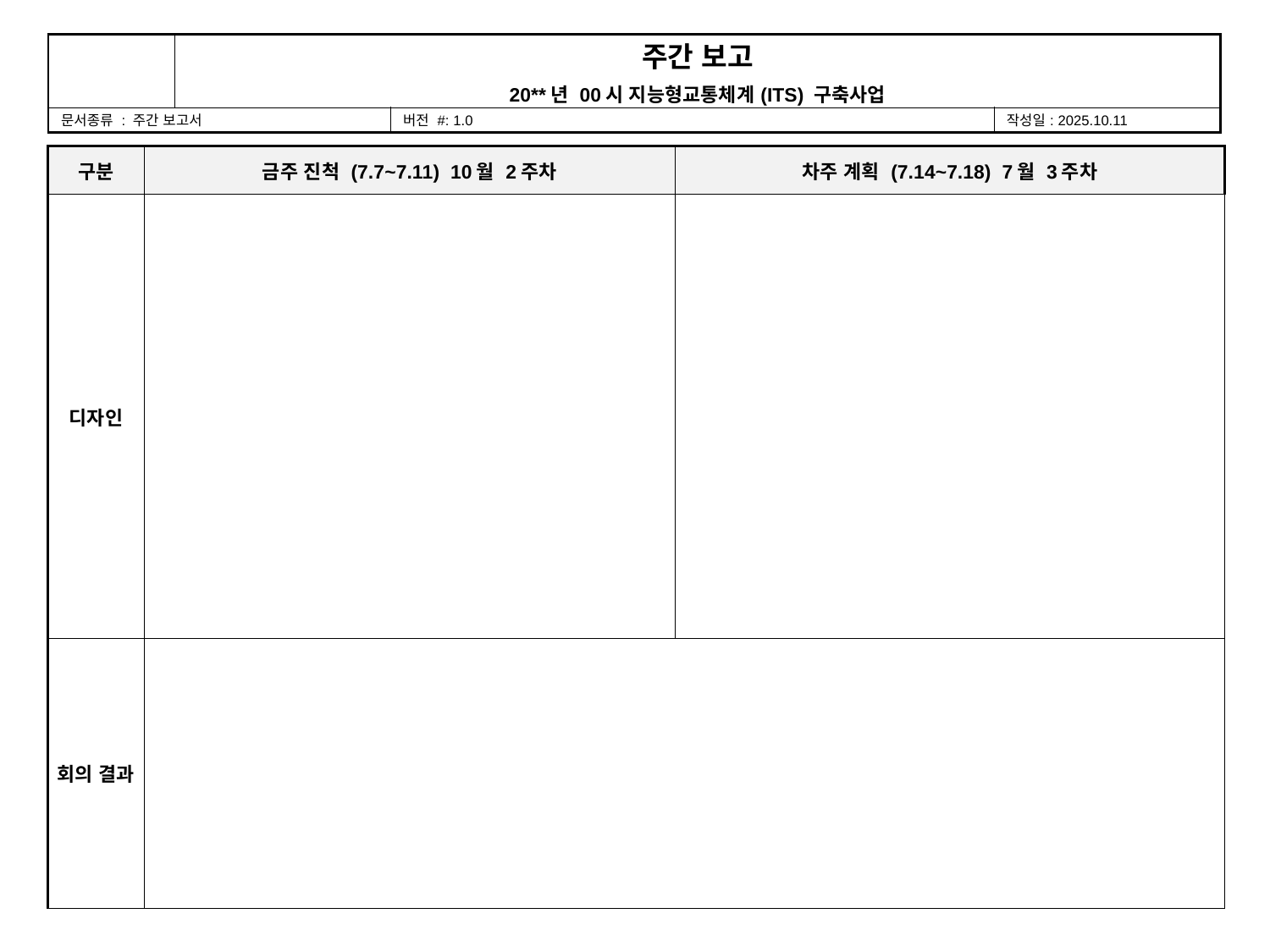

| 구분 | 금주 진척 (7.7~7.11) 10월 2주차 | 차주 계획 (7.14~7.18) 7월 3주차 |
| --- | --- | --- |
| 디자인 |  |  |
| 회의 결과 |  |  |